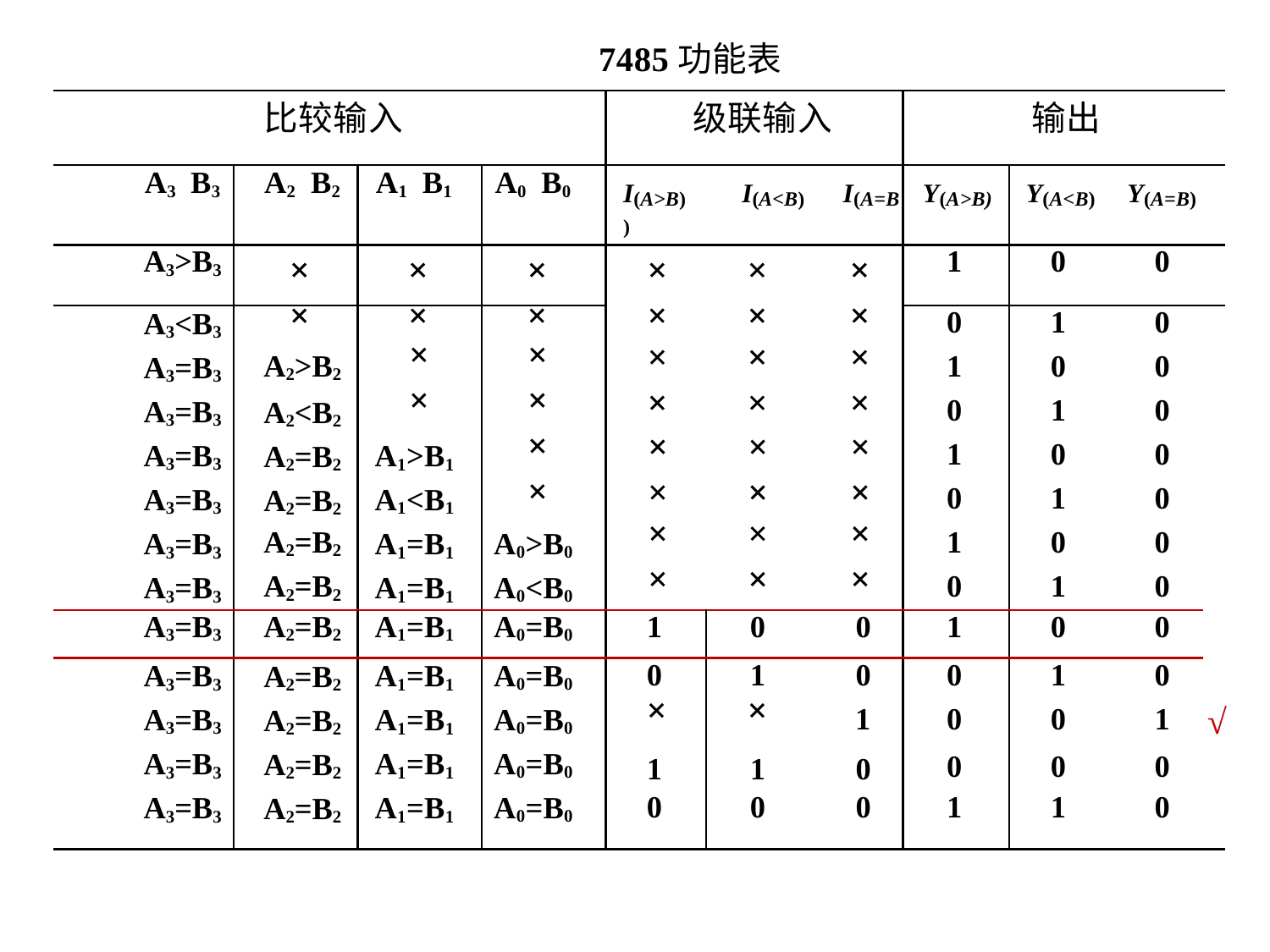

# 7485功能表
| 比较输入 |  |  |  | 级联输入 |  |  | 输出 |  |  |  |
| --- | --- | --- | --- | --- | --- | --- | --- | --- | --- | --- |
| A3 B3 | A2 B2 | A1 B1 | A0 B0 | I(A>B) I(A<B) I(A=B ) |  |  | Y(A>B) | Y(A<B) | Y(A=B) |  |
| A3>B3 |  |  |  |  |  |  | 1 | 0 | 0 |  |
| A3<B3 |  |  |  |  |  |  | 0 | 1 | 0 |  |
| A3=B3 | A2>B2 |  |  |  |  |  | 1 | 0 | 0 |  |
| A3=B3 | A2<B2 |  |  |  |  |  | 0 | 1 | 0 |  |
| A3=B3 | A2=B2 | A1>B1 |  |  |  |  | 1 | 0 | 0 |  |
| A3=B3 | A2=B2 | A1<B1 |  |  |  |  | 0 | 1 | 0 |  |
| A3=B3 | A2=B2 | A1=B1 | A0>B0 |  |  |  | 1 | 0 | 0 |  |
| A3=B3 | A2=B2 | A1=B1 | A0<B0 |  |  |  | 0 | 1 | 0 |  |
| A3=B3 | A2=B2 | A1=B1 | A0=B0 | 1 | 0 | 0 | 1 | 0 | 0 |  |
| A3=B3 | A2=B2 | A1=B1 | A0=B0 | 0 | 1 | 0 | 0 | 1 | 0 |  |
| A3=B3 | A2=B2 | A1=B1 | A0=B0 |  |  | 1 | 0 | 0 | 1 | √ |
| A3=B3 | A2=B2 | A1=B1 | A0=B0 | 1 | 1 | 0 | 0 | 0 | 0 |  |
| A3=B3 | A2=B2 | A1=B1 | A0=B0 | 0 | 0 | 0 | 1 | 1 | 0 |  |